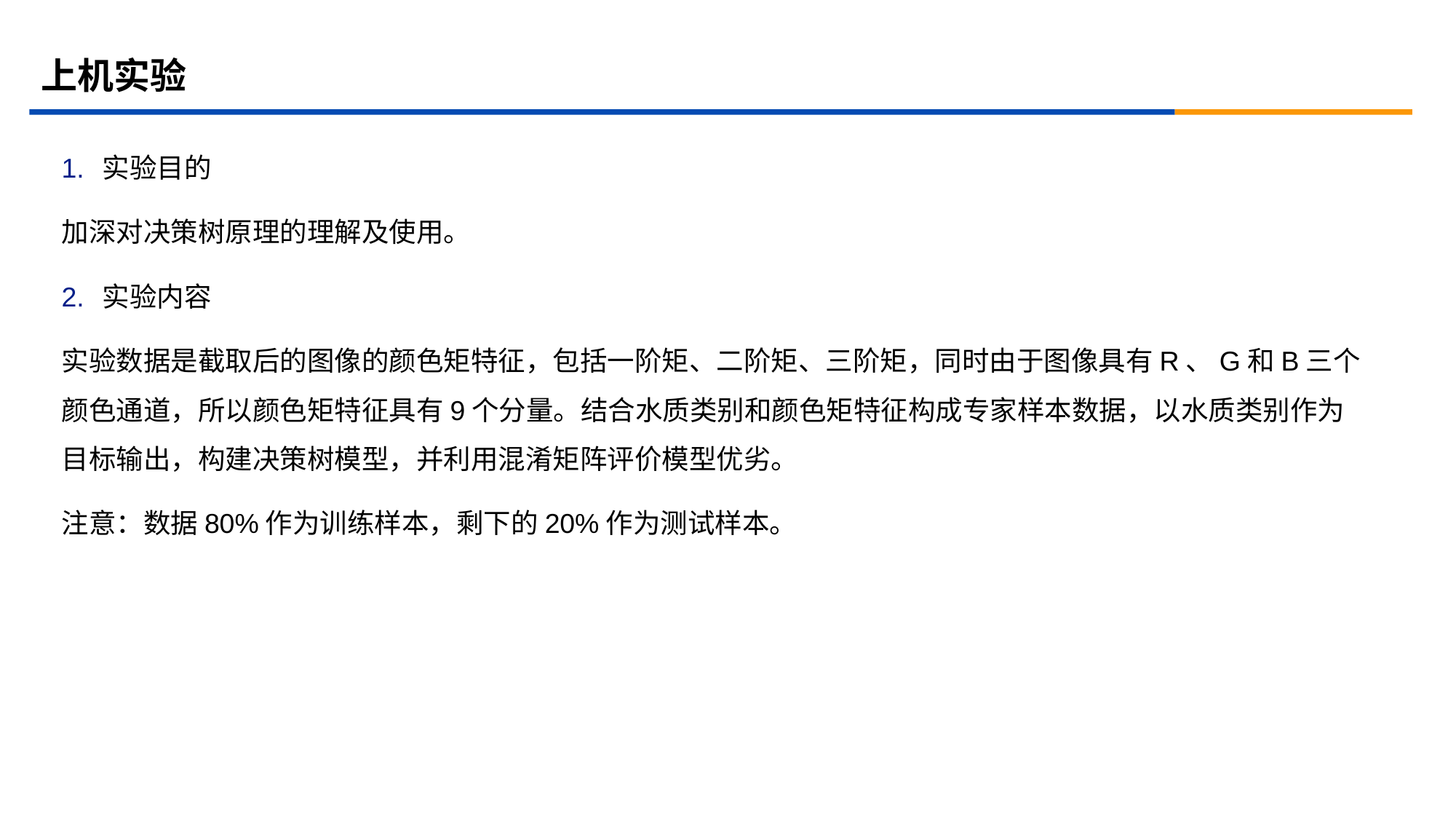

# 上机实验
实验目的
加深对决策树原理的理解及使用。
实验内容
实验数据是截取后的图像的颜色矩特征，包括一阶矩、二阶矩、三阶矩，同时由于图像具有R、G和B三个颜色通道，所以颜色矩特征具有9个分量。结合水质类别和颜色矩特征构成专家样本数据，以水质类别作为目标输出，构建决策树模型，并利用混淆矩阵评价模型优劣。
注意：数据80%作为训练样本，剩下的20%作为测试样本。